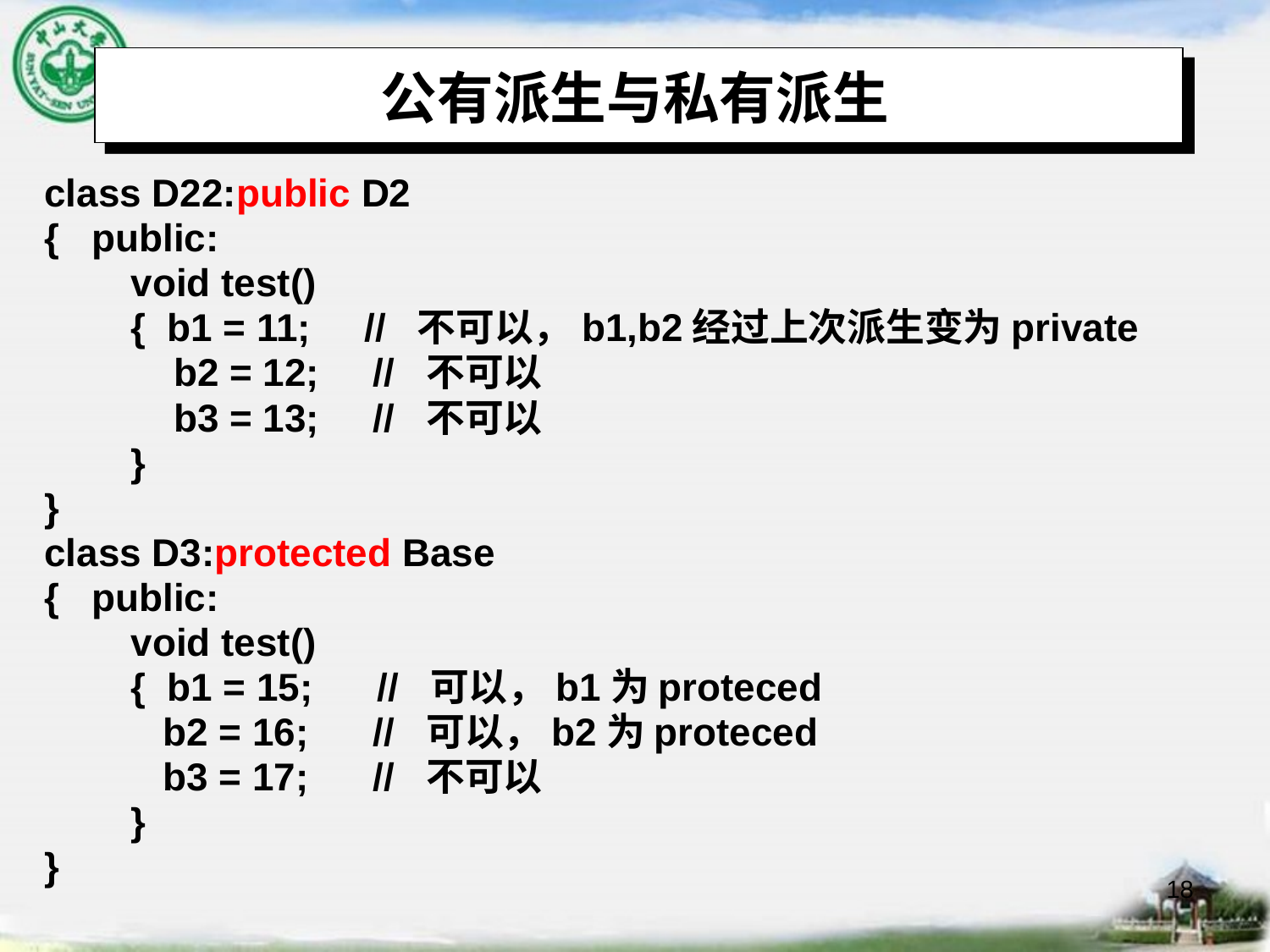

# 公有派生与私有派生
class D22:public D2
{   public:
        void test()
        {  b1 = 11;     //  不可以，b1,b2经过上次派生变为private
            b2 = 12;     //  不可以
            b3 = 13;     //  不可以
        }
}
class D3:protected Base
{   public:
        void test()
        {  b1 = 15;      //  可以，b1为proteced
           b2 = 16;      //  可以，b2为proteced
           b3 = 17;      //  不可以
        }
}
18